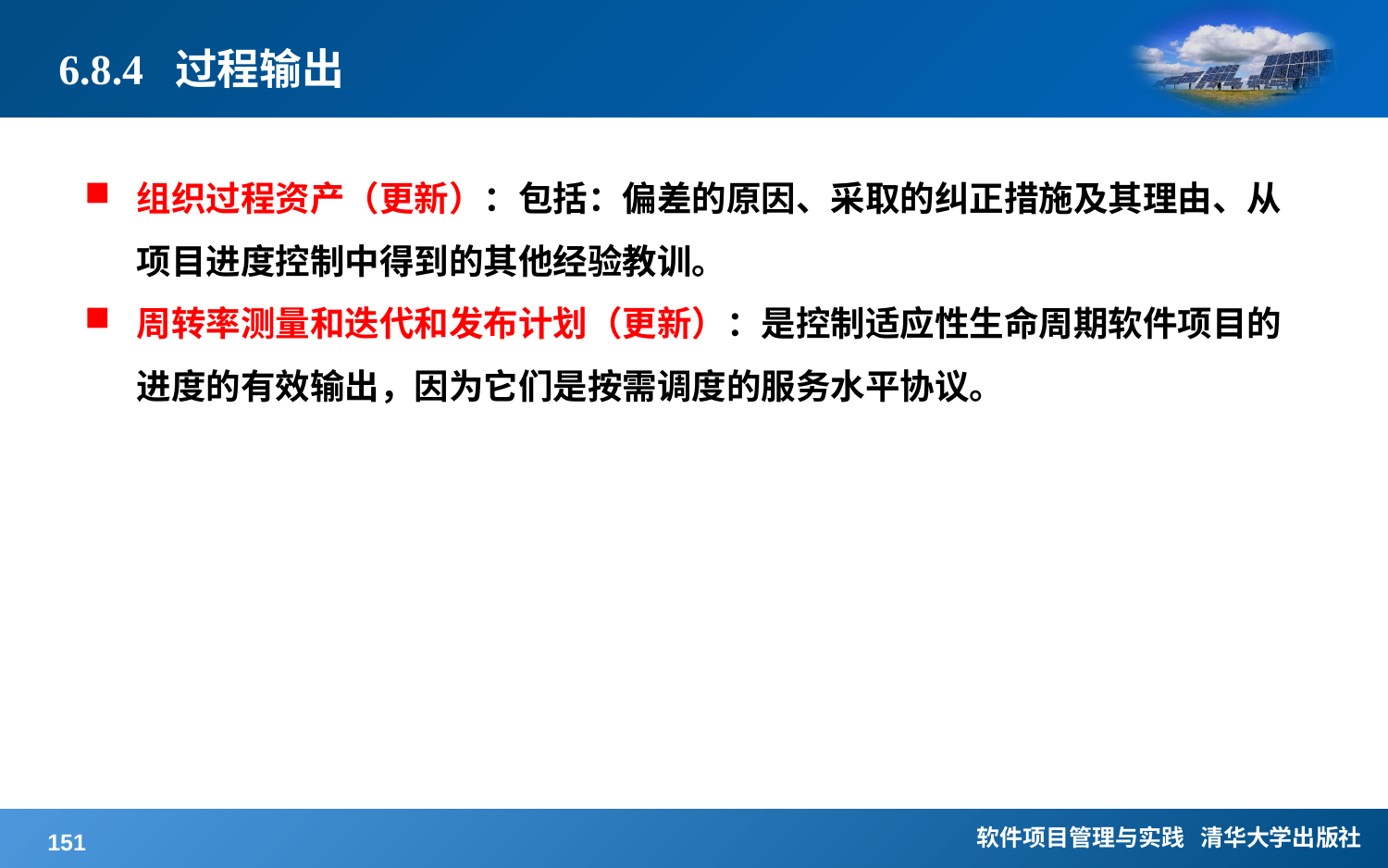

# 6.8.4  过程输出
组织过程资产（更新）：包括：偏差的原因、采取的纠正措施及其理由、从项目进度控制中得到的其他经验教训。
周转率测量和迭代和发布计划（更新）：是控制适应性生命周期软件项目的进度的有效输出，因为它们是按需调度的服务水平协议。